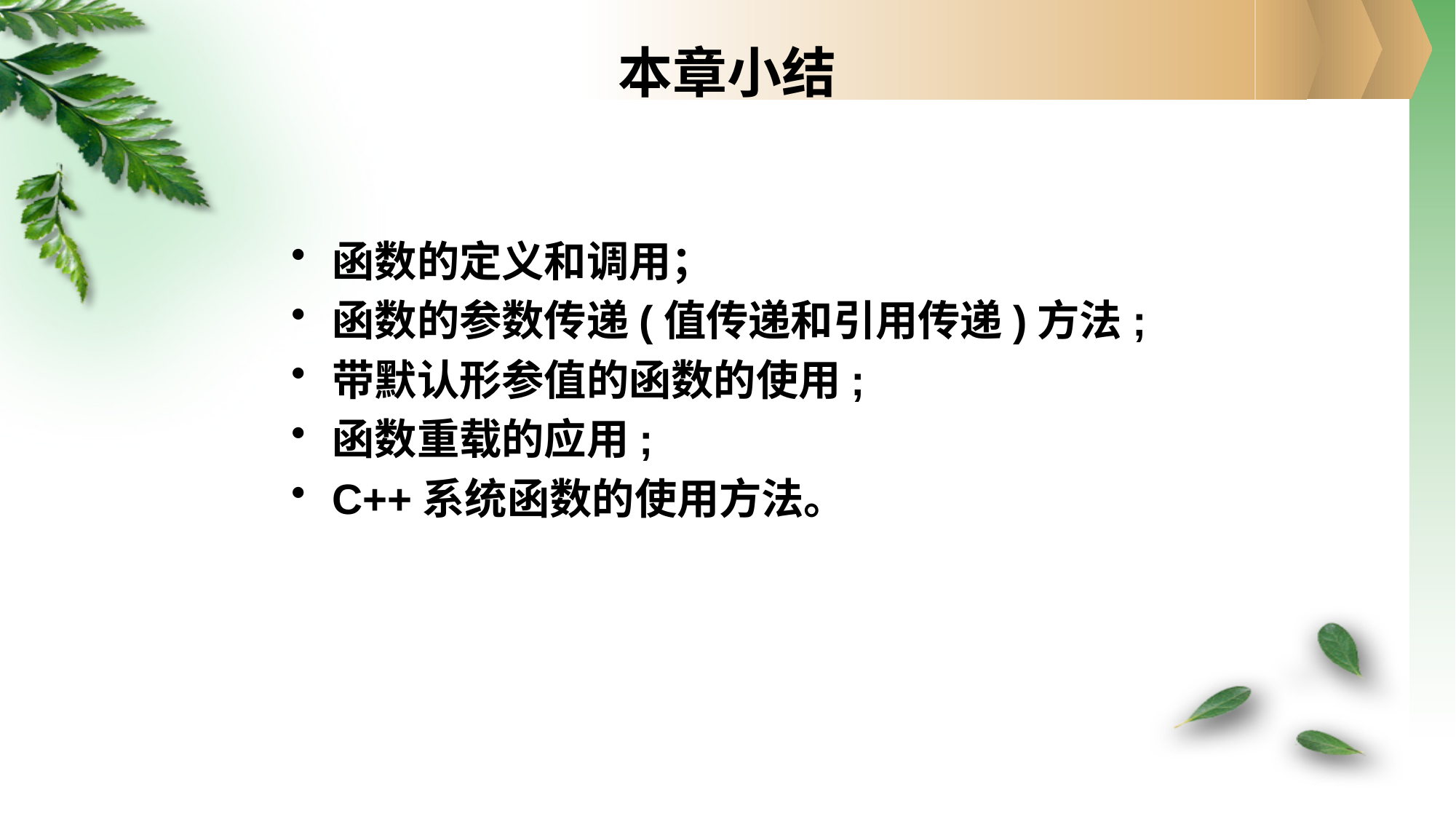

# 本章小结
函数的定义和调用；
函数的参数传递(值传递和引用传递)方法;
带默认形参值的函数的使用;
函数重载的应用;
C++系统函数的使用方法。